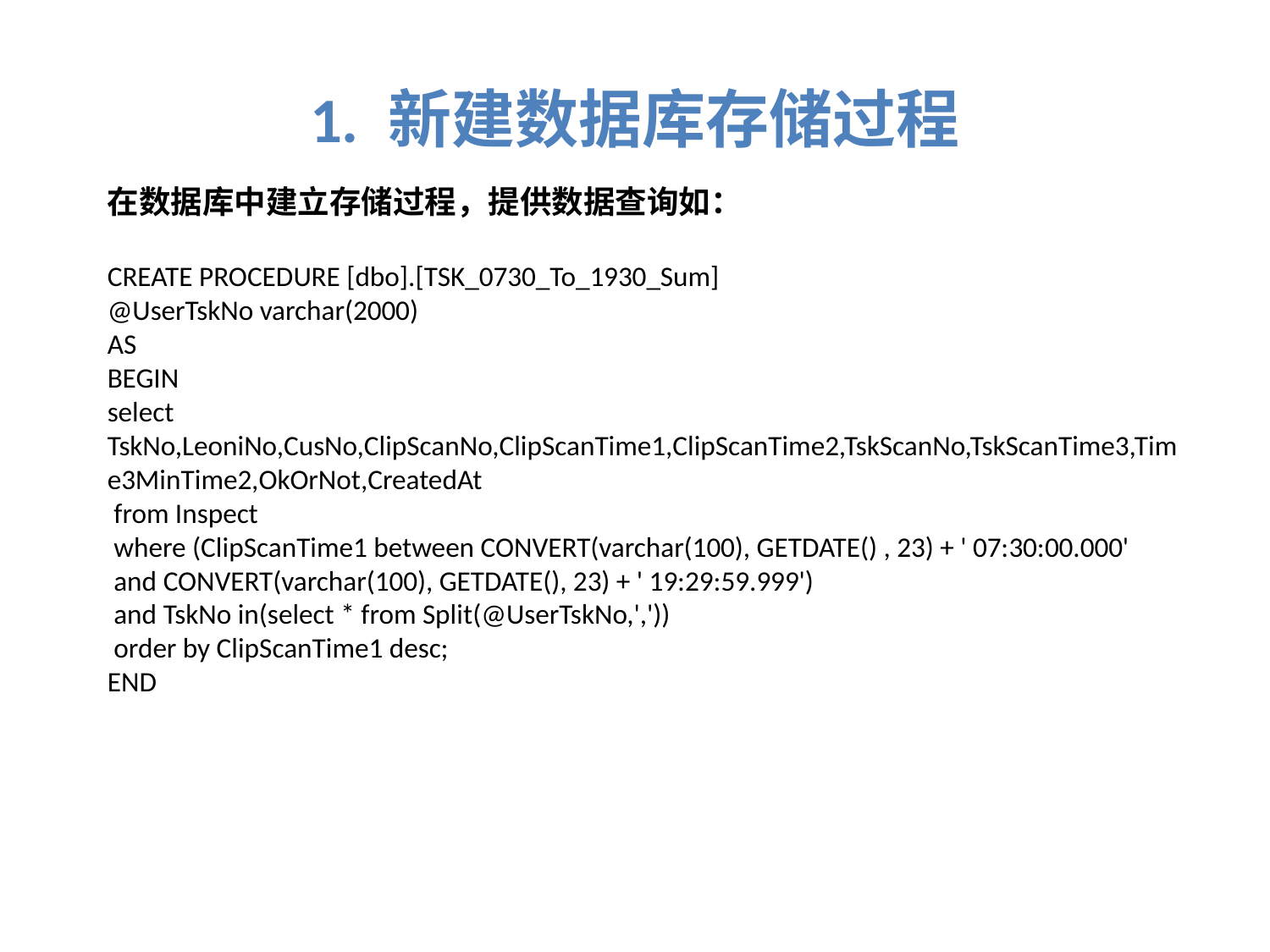

# 1. 新建数据库存储过程
在数据库中建立存储过程，提供数据查询如：

CREATE PROCEDURE [dbo].[TSK_0730_To_1930_Sum]
@UserTskNo varchar(2000)
AS
BEGIN
select TskNo,LeoniNo,CusNo,ClipScanNo,ClipScanTime1,ClipScanTime2,TskScanNo,TskScanTime3,Time3MinTime2,OkOrNot,CreatedAt
 from Inspect
 where (ClipScanTime1 between CONVERT(varchar(100), GETDATE() , 23) + ' 07:30:00.000'
 and CONVERT(varchar(100), GETDATE(), 23) + ' 19:29:59.999')
 and TskNo in(select * from Split(@UserTskNo,','))
 order by ClipScanTime1 desc;
END